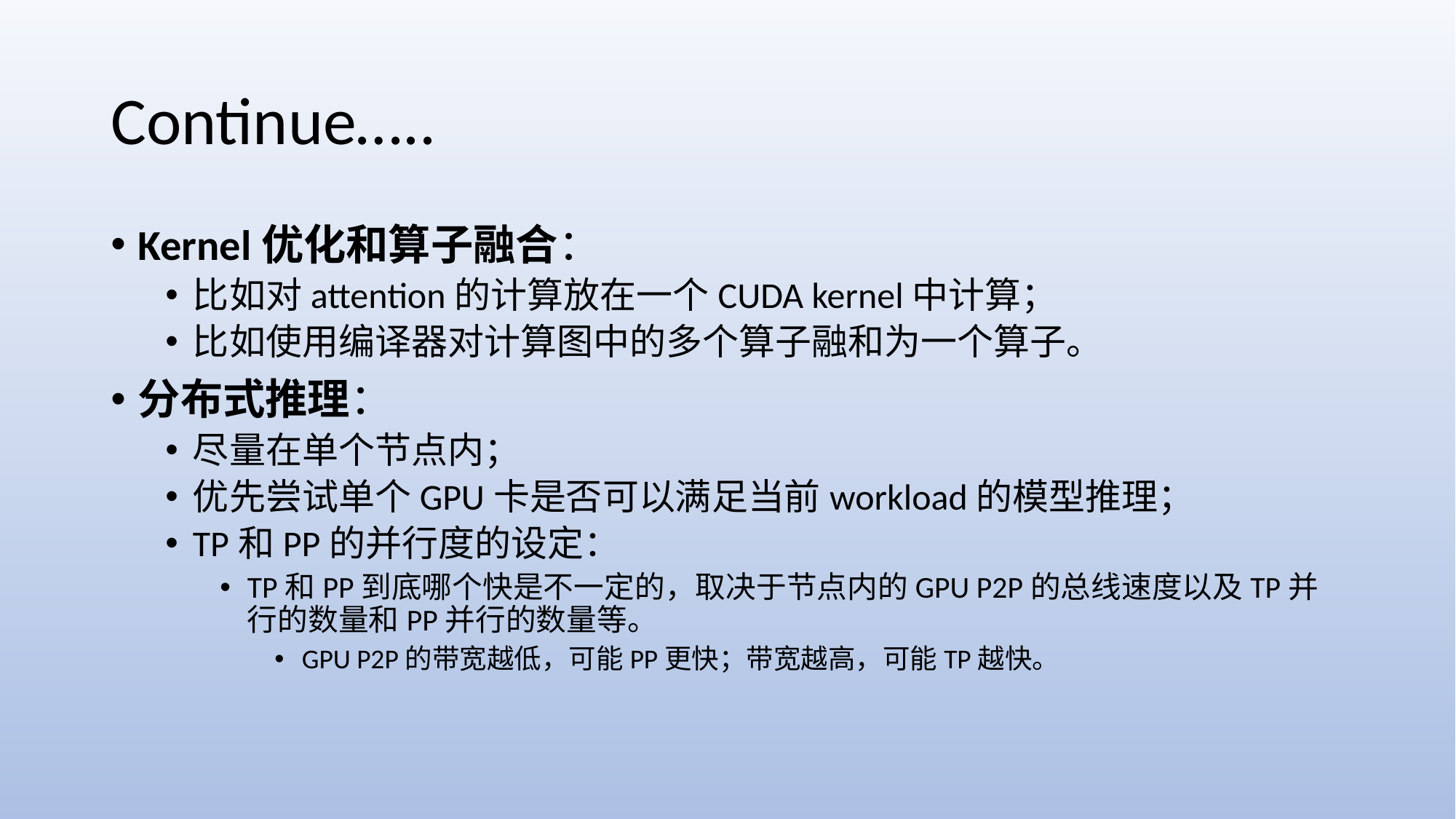

# Continue…..
Kernel优化和算子融合：
比如对attention的计算放在一个CUDA kernel中计算；
比如使用编译器对计算图中的多个算子融和为一个算子。
分布式推理：
尽量在单个节点内；
优先尝试单个GPU卡是否可以满足当前workload的模型推理；
TP和PP的并行度的设定：
TP和PP到底哪个快是不一定的，取决于节点内的GPU P2P的总线速度以及TP并行的数量和PP并行的数量等。
GPU P2P的带宽越低，可能PP更快；带宽越高，可能TP越快。